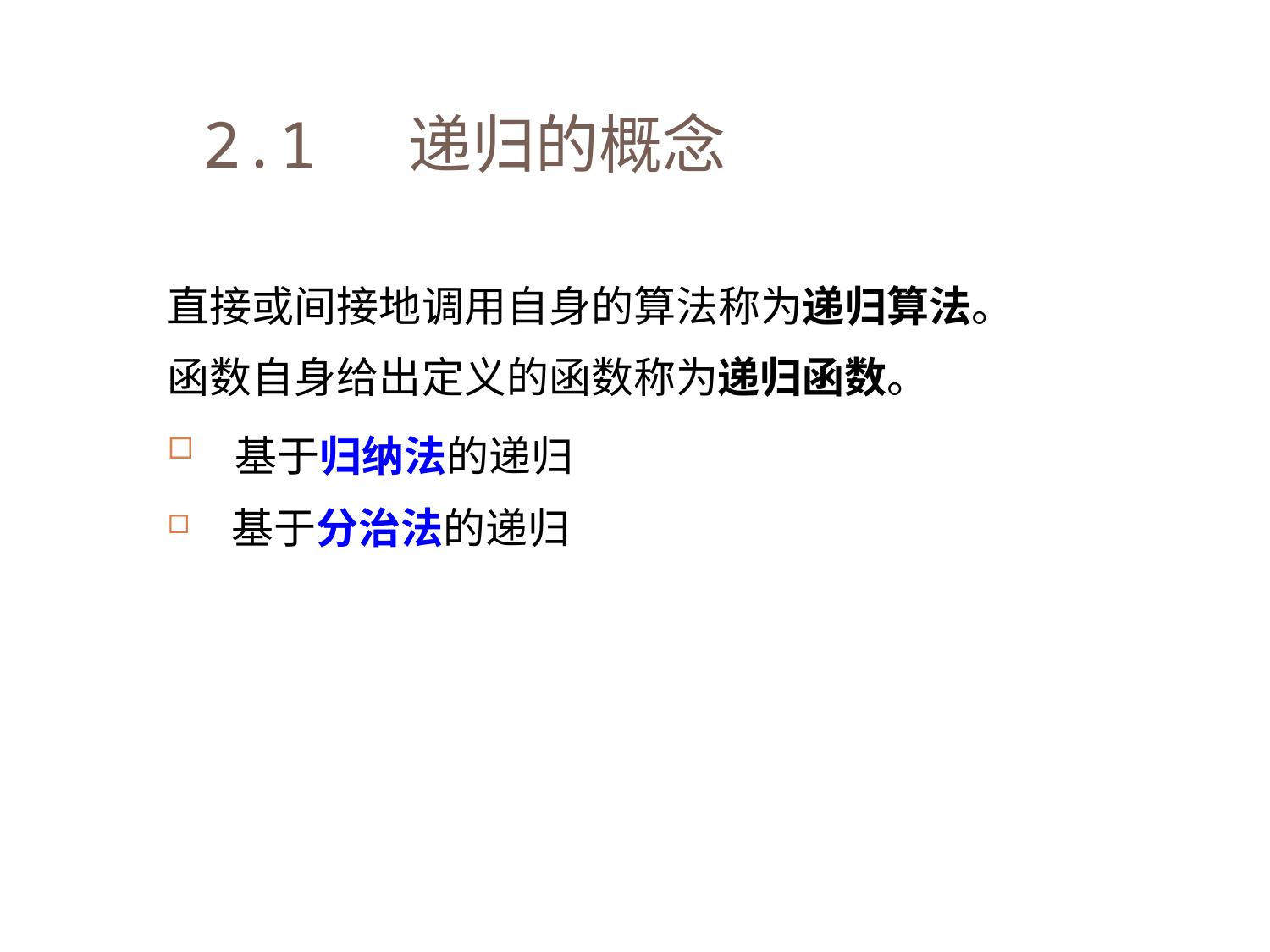

2.1  递归的概念
直接或间接地调用自身的算法称为递归算法。
函数自身给出定义的函数称为递归函数。
 基于归纳法的递归
 基于分治法的递归